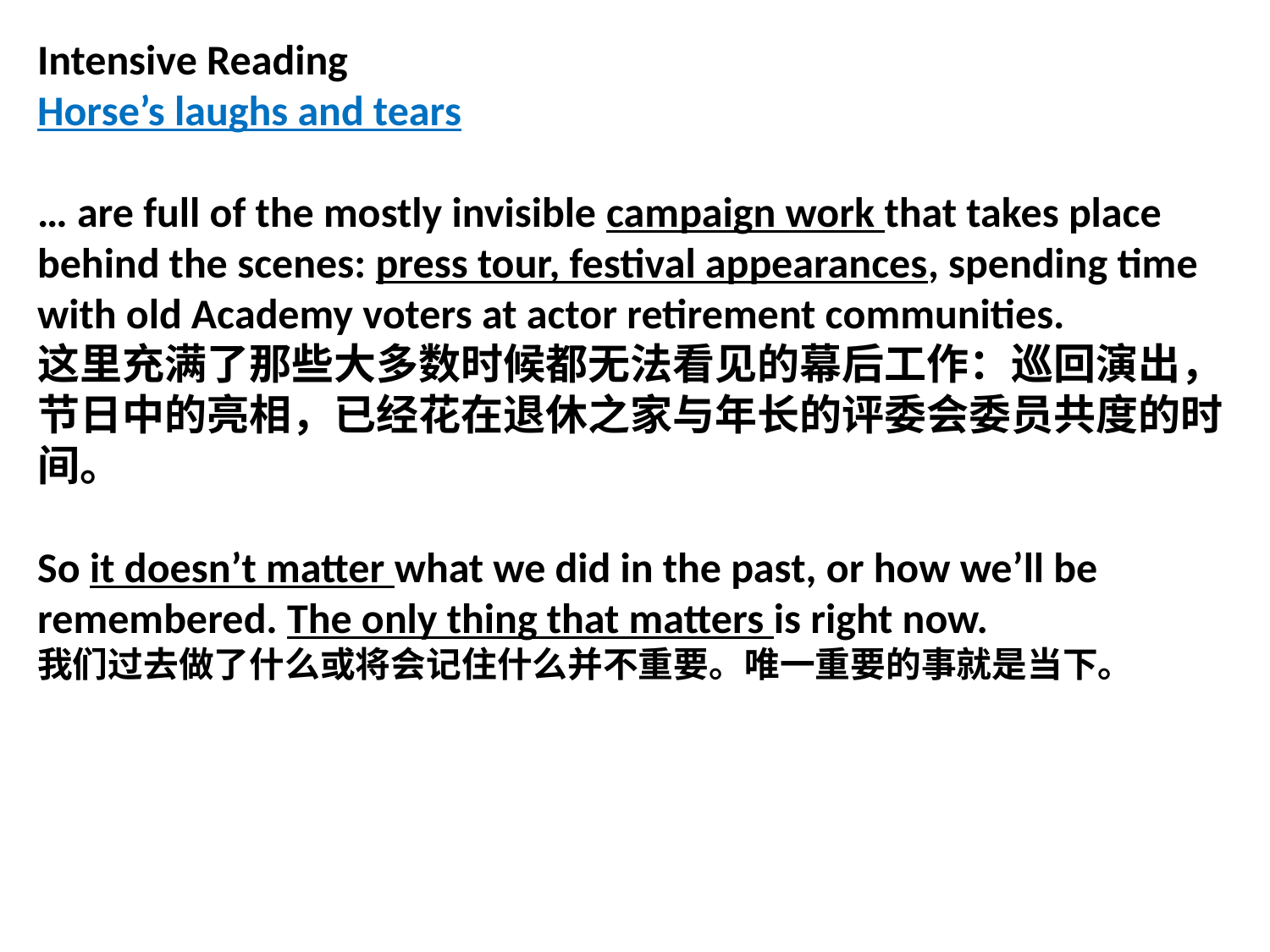

Intensive Reading
Horse’s laughs and tears

… are full of the mostly invisible campaign work that takes place behind the scenes: press tour, festival appearances, spending time with old Academy voters at actor retirement communities.
这里充满了那些大多数时候都无法看见的幕后工作：巡回演出，节日中的亮相，已经花在退休之家与年长的评委会委员共度的时间。

So it doesn’t matter what we did in the past, or how we’ll be remembered. The only thing that matters is right now.
我们过去做了什么或将会记住什么并不重要。唯一重要的事就是当下。